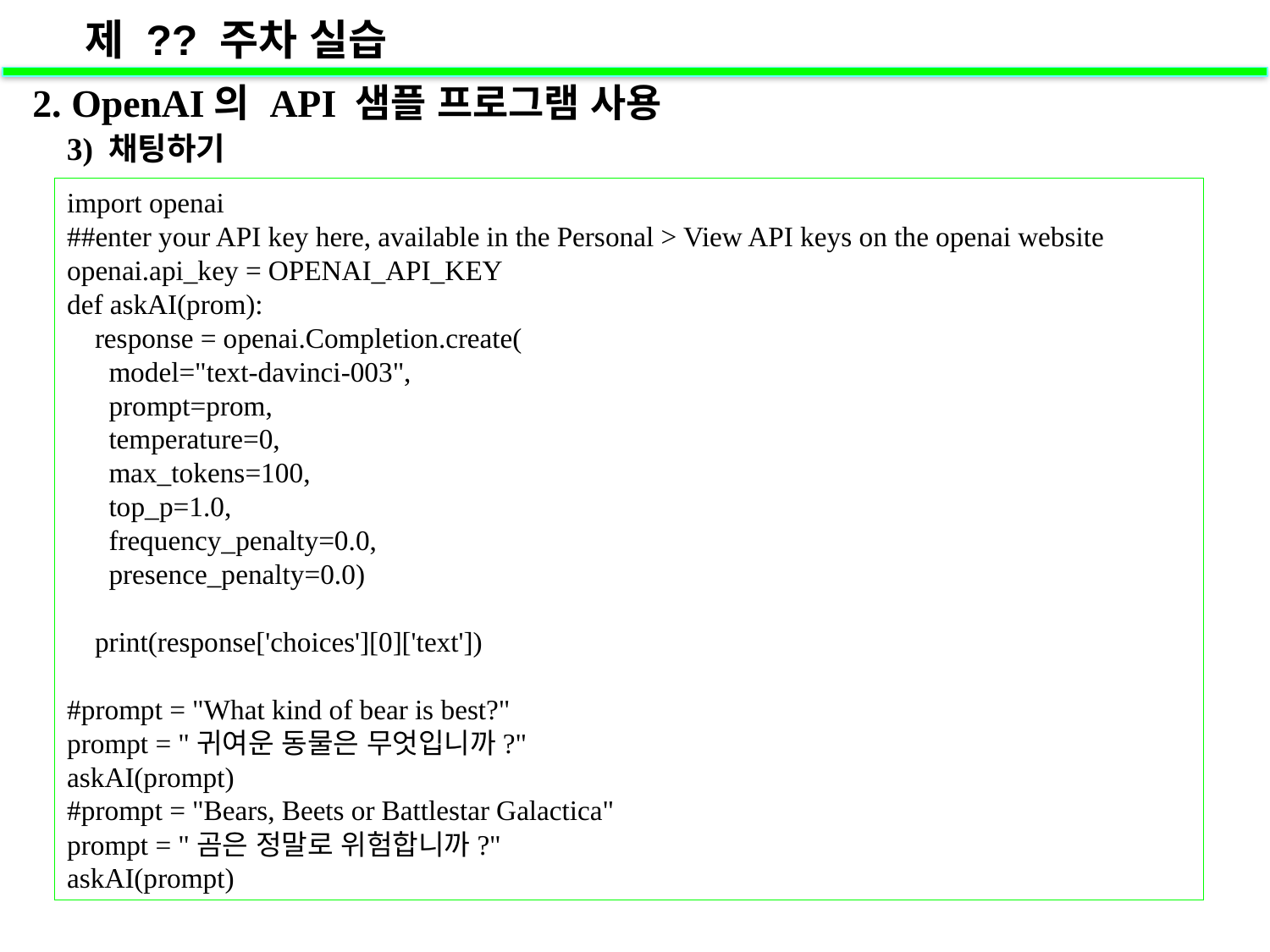

제 ?? 주차 실습

2. OpenAI의 API 샘플 프로그램 사용
  3) 채팅하기
import openai
##enter your API key here, available in the Personal > View API keys on the openai website
openai.api_key = OPENAI_API_KEY
def askAI(prom):
    response = openai.Completion.create(
      model="text-davinci-003",
      prompt=prom,
      temperature=0,
      max_tokens=100,
      top_p=1.0,
      frequency_penalty=0.0,
      presence_penalty=0.0)

    print(response['choices'][0]['text'])

#prompt = "What kind of bear is best?"
prompt = "귀여운 동물은 무엇입니까?"
askAI(prompt)
#prompt = "Bears, Beets or Battlestar Galactica"
prompt = "곰은 정말로 위험합니까?"
askAI(prompt)